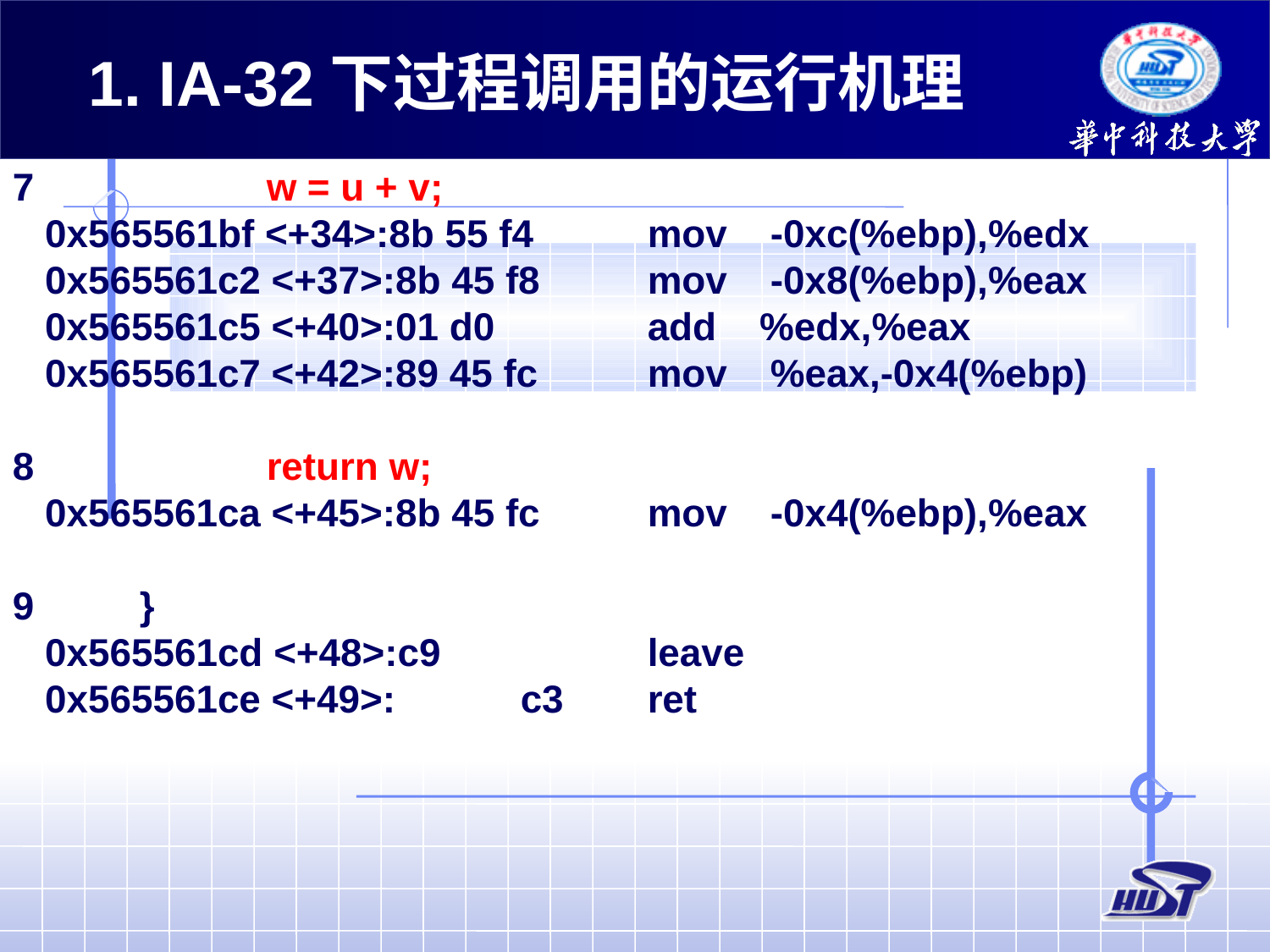

1. IA-32下过程调用的运行机理
7		w = u + v;
   0x565561bf <+34>:8b 55 f4	mov    -0xc(%ebp),%edx
   0x565561c2 <+37>:8b 45 f8	mov    -0x8(%ebp),%eax
   0x565561c5 <+40>:01 d0		add    %edx,%eax
   0x565561c7 <+42>:89 45 fc	mov    %eax,-0x4(%ebp)

8		return w;
   0x565561ca <+45>:8b 45 fc	mov    -0x4(%ebp),%eax

9	}
   0x565561cd <+48>:c9		leave
   0x565561ce <+49>:	c3	ret